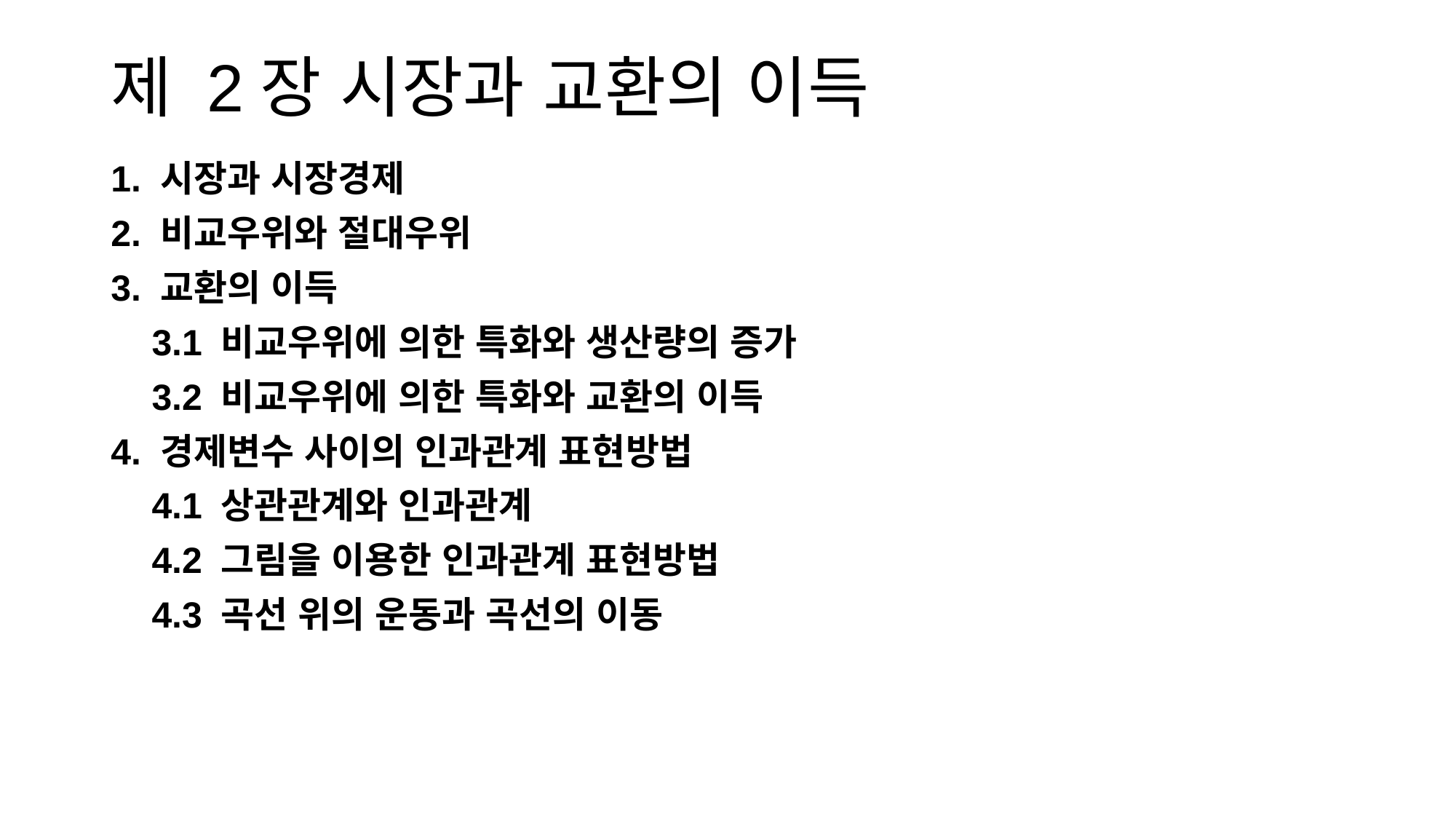

# 제 2장 시장과 교환의 이득
1. 시장과 시장경제
2. 비교우위와 절대우위
3. 교환의 이득
    3.1 비교우위에 의한 특화와 생산량의 증가
    3.2 비교우위에 의한 특화와 교환의 이득
4. 경제변수 사이의 인과관계 표현방법
    4.1 상관관계와 인과관계
    4.2 그림을 이용한 인과관계 표현방법
    4.3 곡선 위의 운동과 곡선의 이동